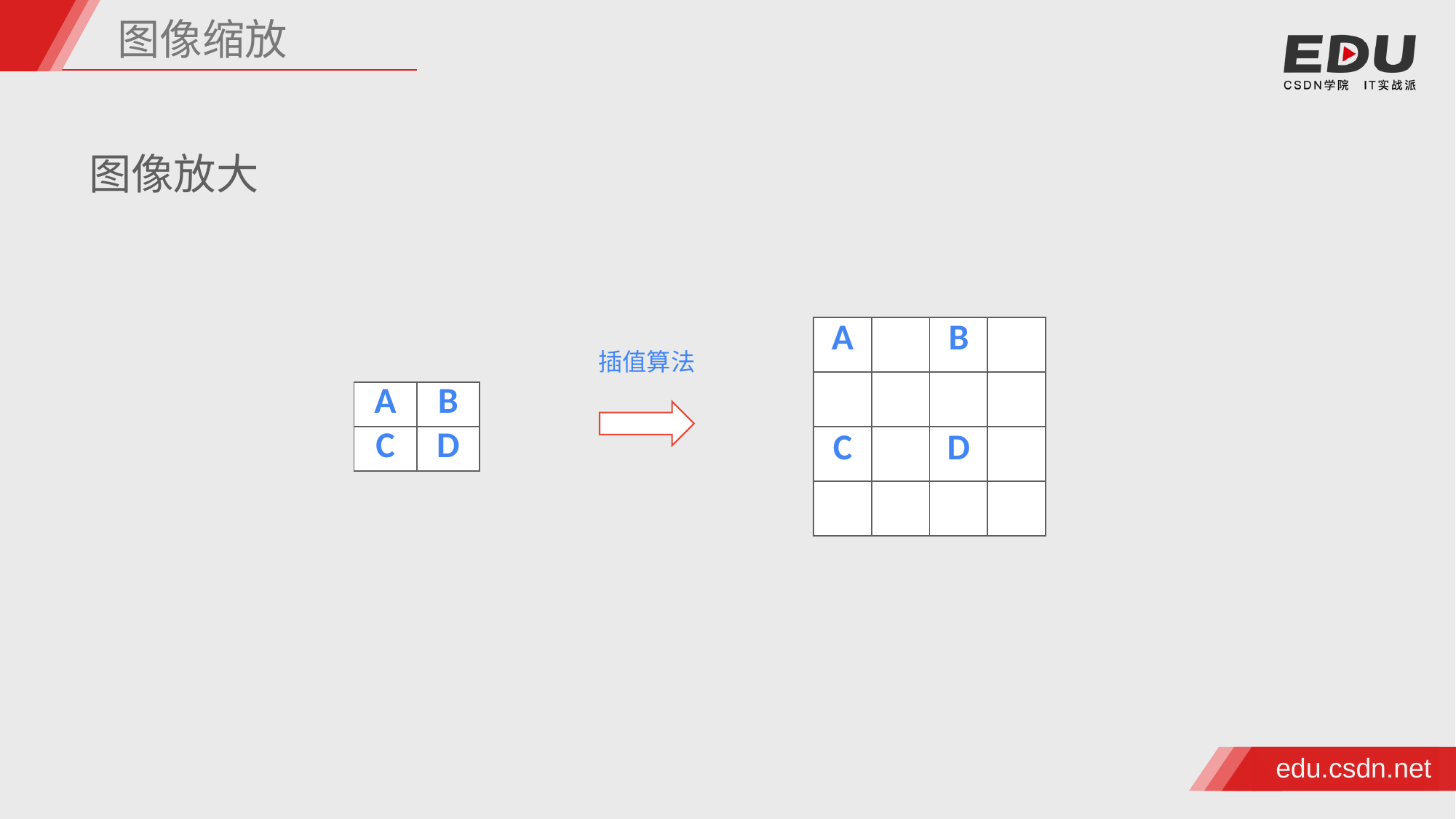

图像缩放

图像放大
| A |  | B |  |
| --- | --- | --- | --- |
|  |  |  |  |
| C |  | D |  |
|  |  |  |  |
插值算法
| A | B |
| --- | --- |
| C | D |